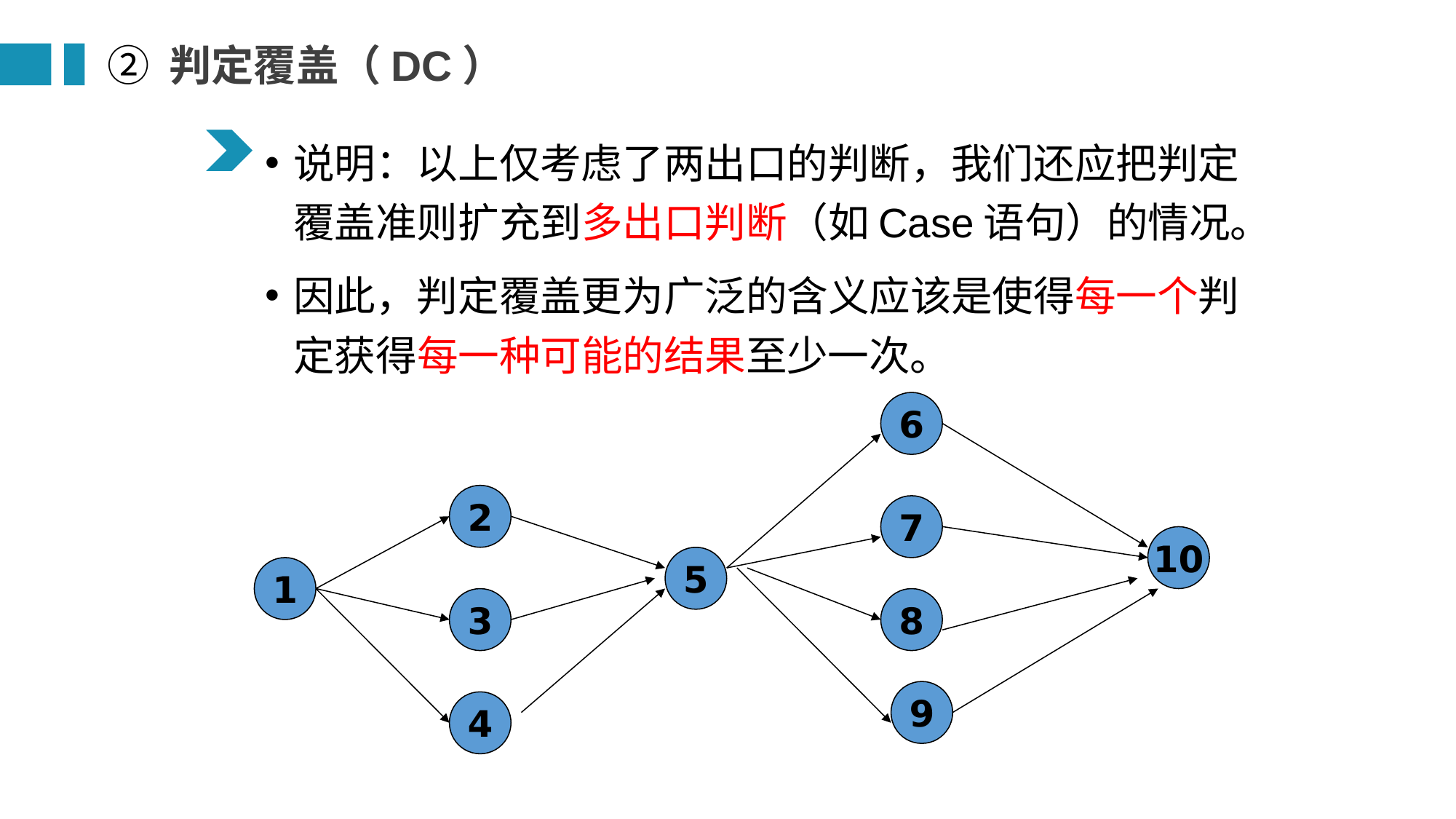

② 判定覆盖（DC）

说明：以上仅考虑了两出口的判断，我们还应把判定覆盖准则扩充到多出口判断（如Case语句）的情况。
因此，判定覆盖更为广泛的含义应该是使得每一个判定获得每一种可能的结果至少一次。

6

2
7

10

5
1

3

8

9
4
60